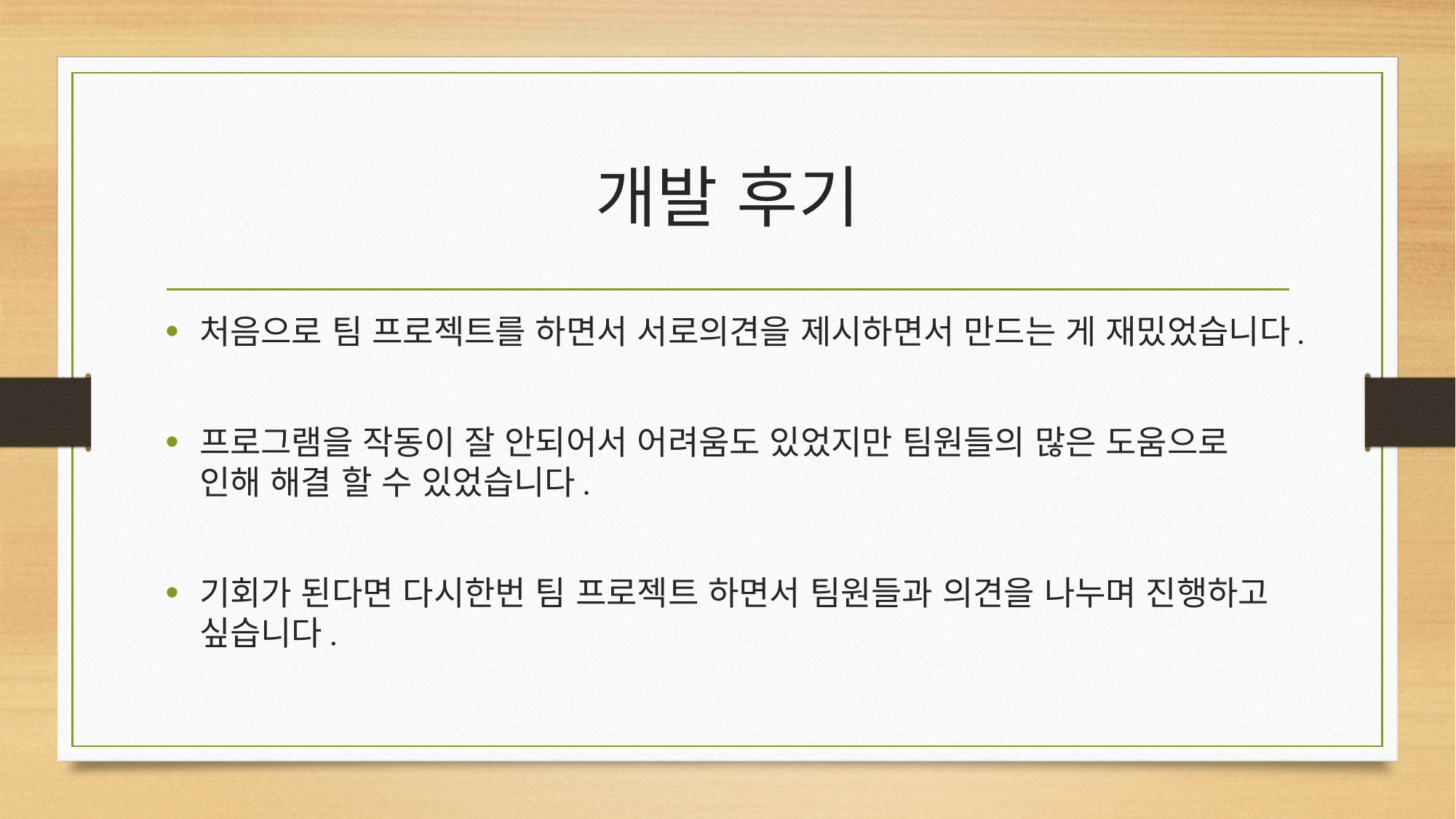

# 개발 후기
처음으로 팀 프로젝트를 하면서 서로의견을 제시하면서 만드는 게 재밌었습니다.

프로그램을 작동이 잘 안되어서 어려움도 있었지만 팀원들의 많은 도움으로 인해 해결 할 수 있었습니다.

기회가 된다면 다시한번 팀 프로젝트 하면서 팀원들과 의견을 나누며 진행하고 싶습니다.